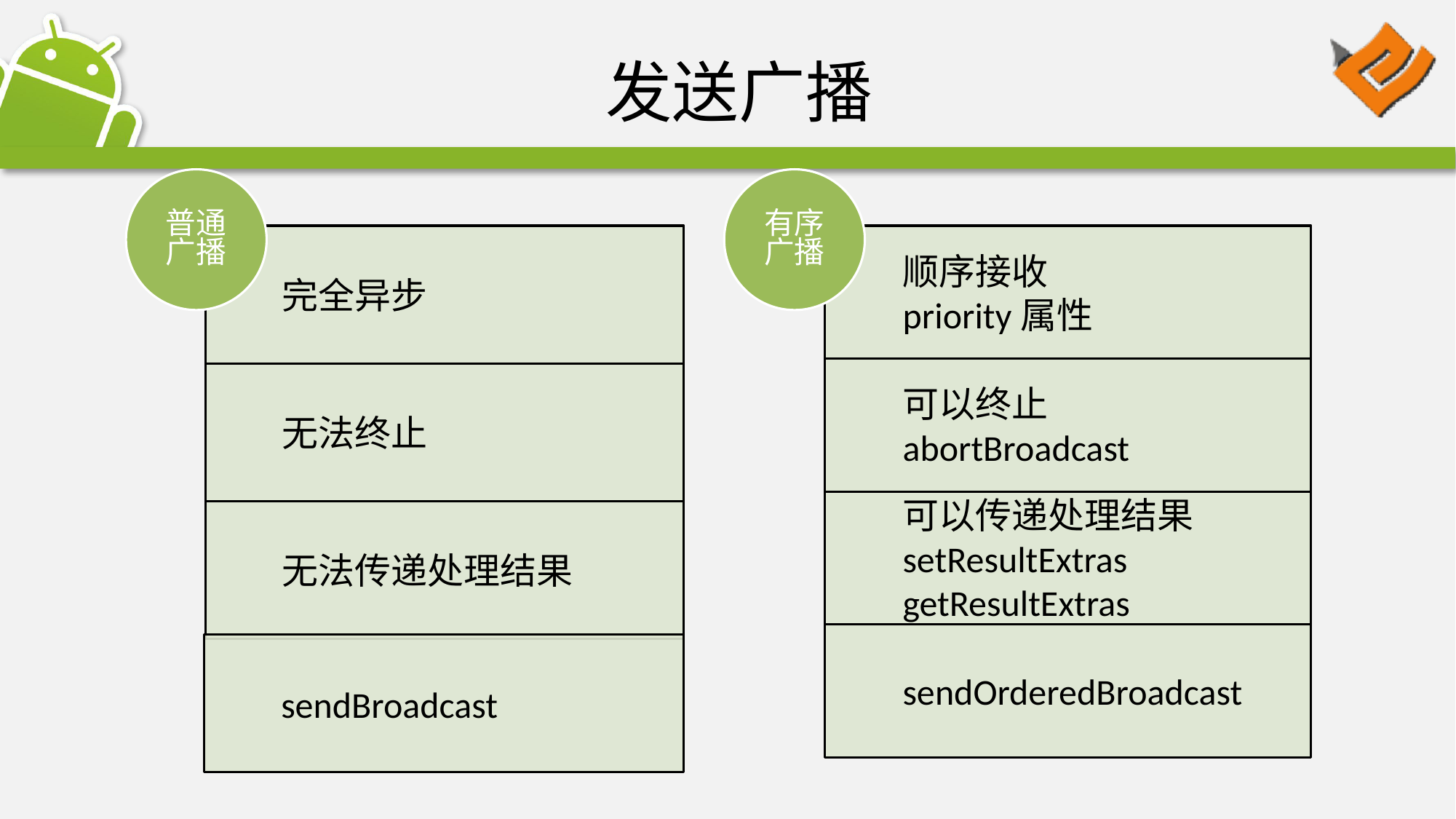

# 发送广播
完全异步
无法终止
无法传递处理结果
sendBroadcast
普通
广播
顺序接收
priority属性
可以终止
abortBroadcast
可以传递处理结果
setResultExtras
getResultExtras
sendOrderedBroadcast
有序
广播